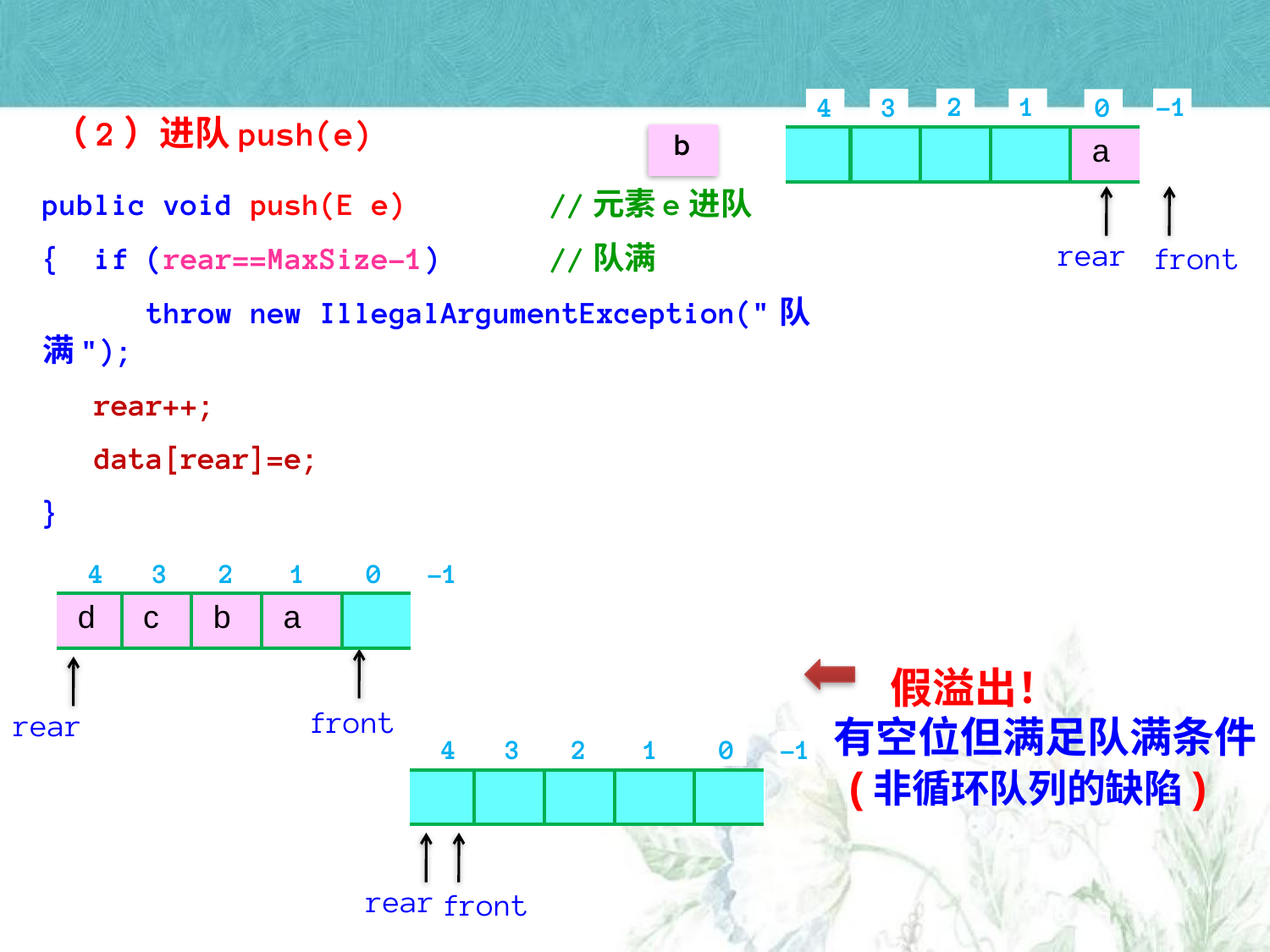

3
2
1
-1
4
0
（2）进队push(e)
b
|  |  |  |  | a |
| --- | --- | --- | --- | --- |
public void push(E e)		//元素e进队
{  if (rear==MaxSize-1)	//队满
      throw new IllegalArgumentException("队满");
   rear++;
   data[rear]=e;
}
rear
front
3
2
1
-1
4
0
| d | c | b | a |  |
| --- | --- | --- | --- | --- |
       假溢出！
 有空位但满足队满条件
   (非循环队列的缺陷)

front
rear
3
2
1
-1
4
0
|  |  |  |  |  |
| --- | --- | --- | --- | --- |
rear
front